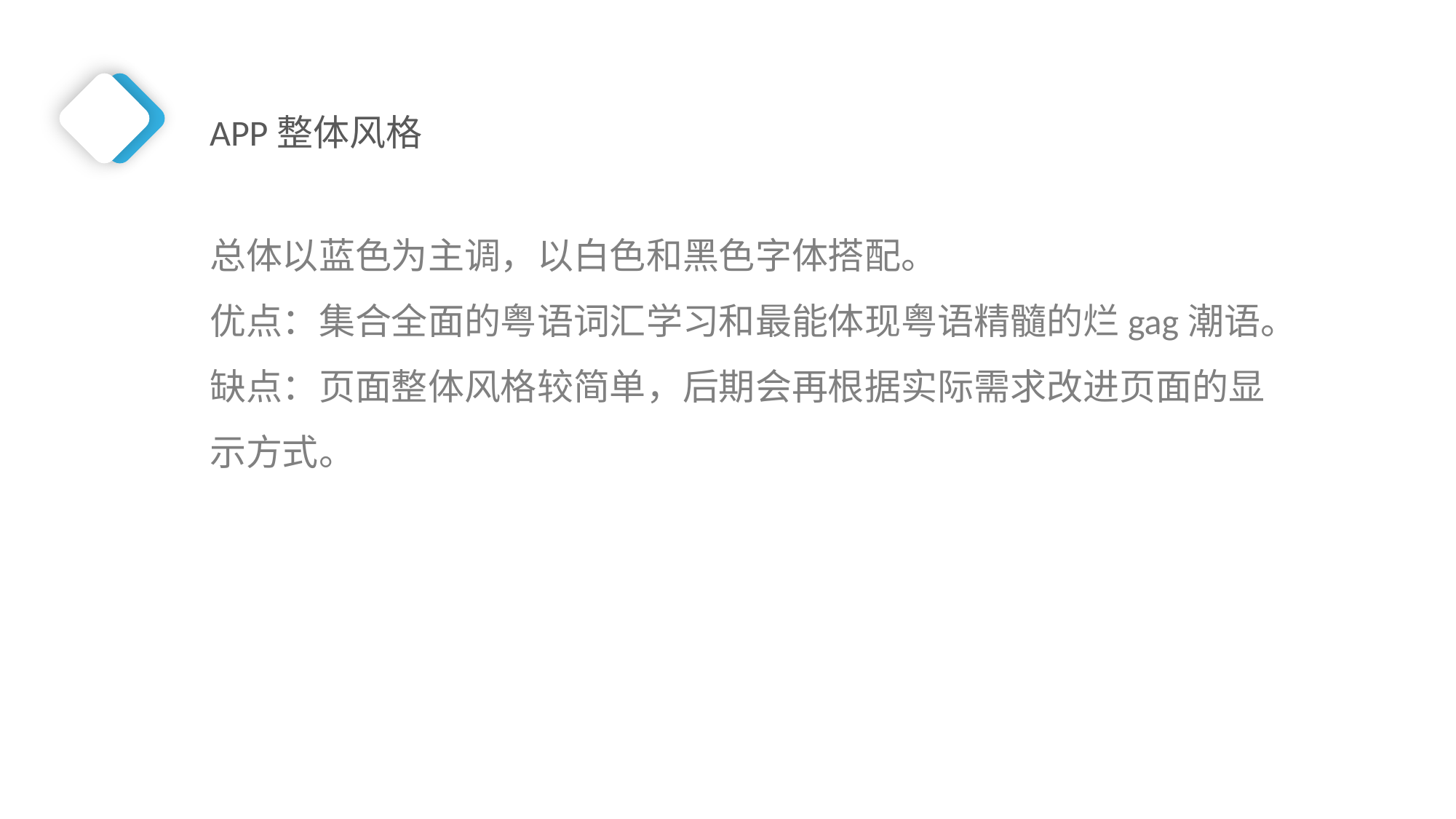

APP整体风格

总体以蓝色为主调，以白色和黑色字体搭配。
优点：集合全面的粤语词汇学习和最能体现粤语精髓的烂gag潮语。
缺点：页面整体风格较简单，后期会再根据实际需求改进页面的显示方式。